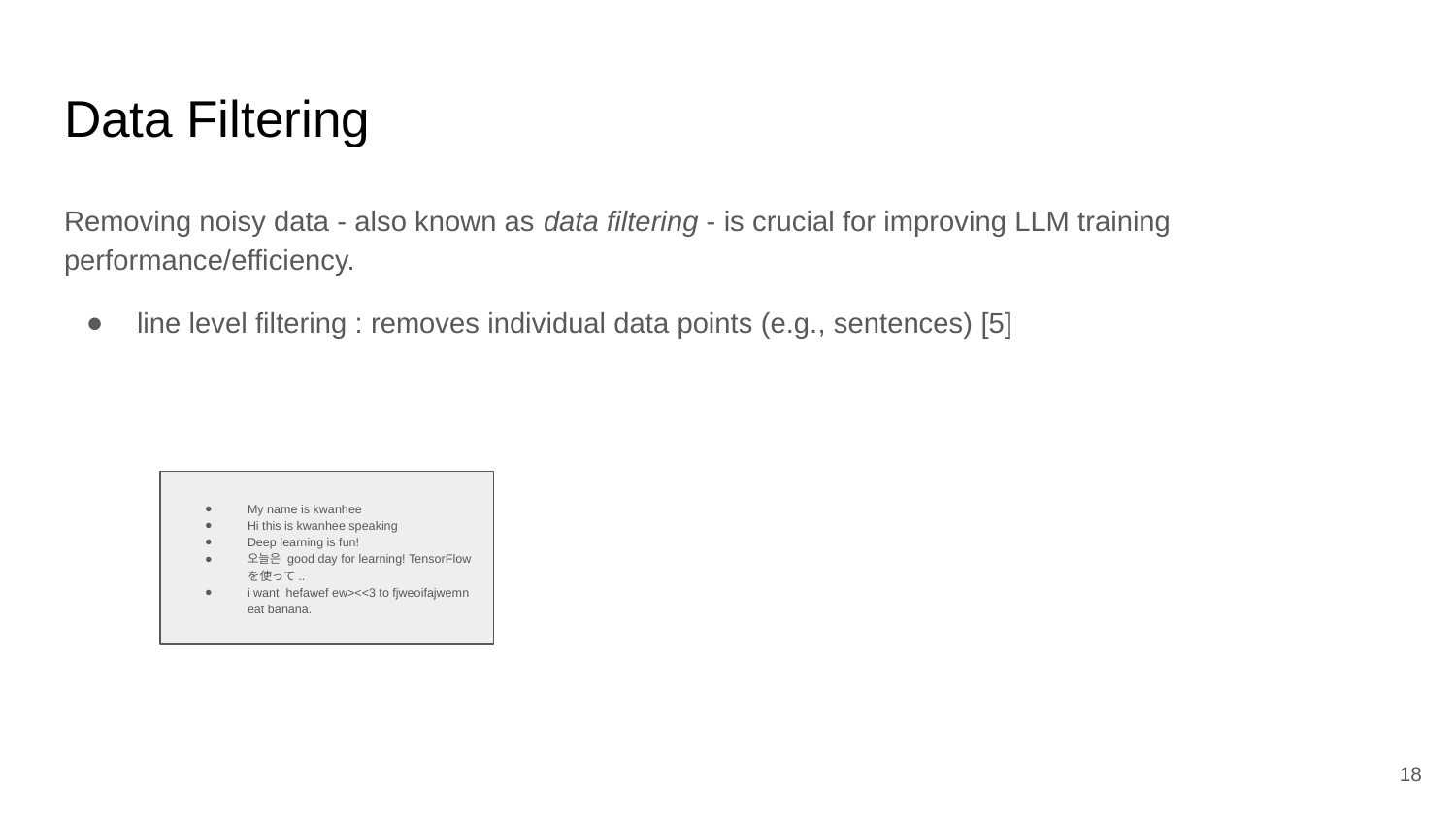

# Data Filtering
Removing noisy data - also known as data filtering - is crucial for improving LLM training performance/efficiency.
line level filtering : removes individual data points (e.g., sentences) [5]

My name is kwanhee
Hi this is kwanhee speaking
Deep learning is fun!
오늘은 good day for learning! TensorFlowを使って..
i want  hefawef ew><<3 to fjweoifajwemn eat banana.
18